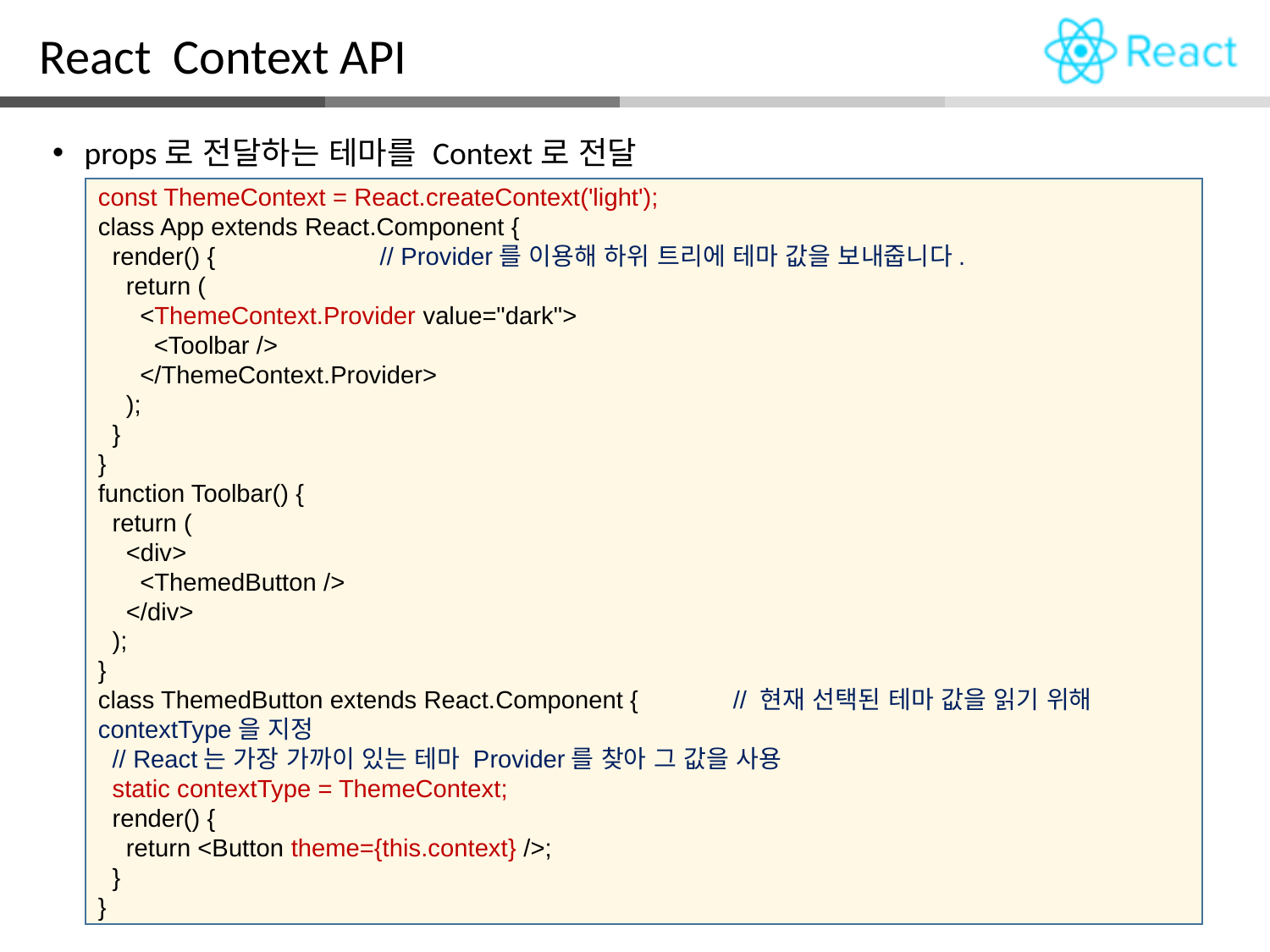

React  Context API
props로 전달하는 테마를 Context로 전달
const ThemeContext = React.createContext('light');
class App extends React.Component {
  render() {     	    // Provider를 이용해 하위 트리에 테마 값을 보내줍니다.
    return (
      <ThemeContext.Provider value="dark">
        <Toolbar />
      </ThemeContext.Provider>
    );
  }
}
function Toolbar() {
  return (
    <div>
      <ThemedButton />
    </div>
  );
}
class ThemedButton extends React.Component {  	// 현재 선택된 테마 값을 읽기 위해 contextType을 지정
  // React는 가장 가까이 있는 테마 Provider를 찾아 그 값을 사용
  static contextType = ThemeContext;
  render() {
    return <Button theme={this.context} />;
  }
}